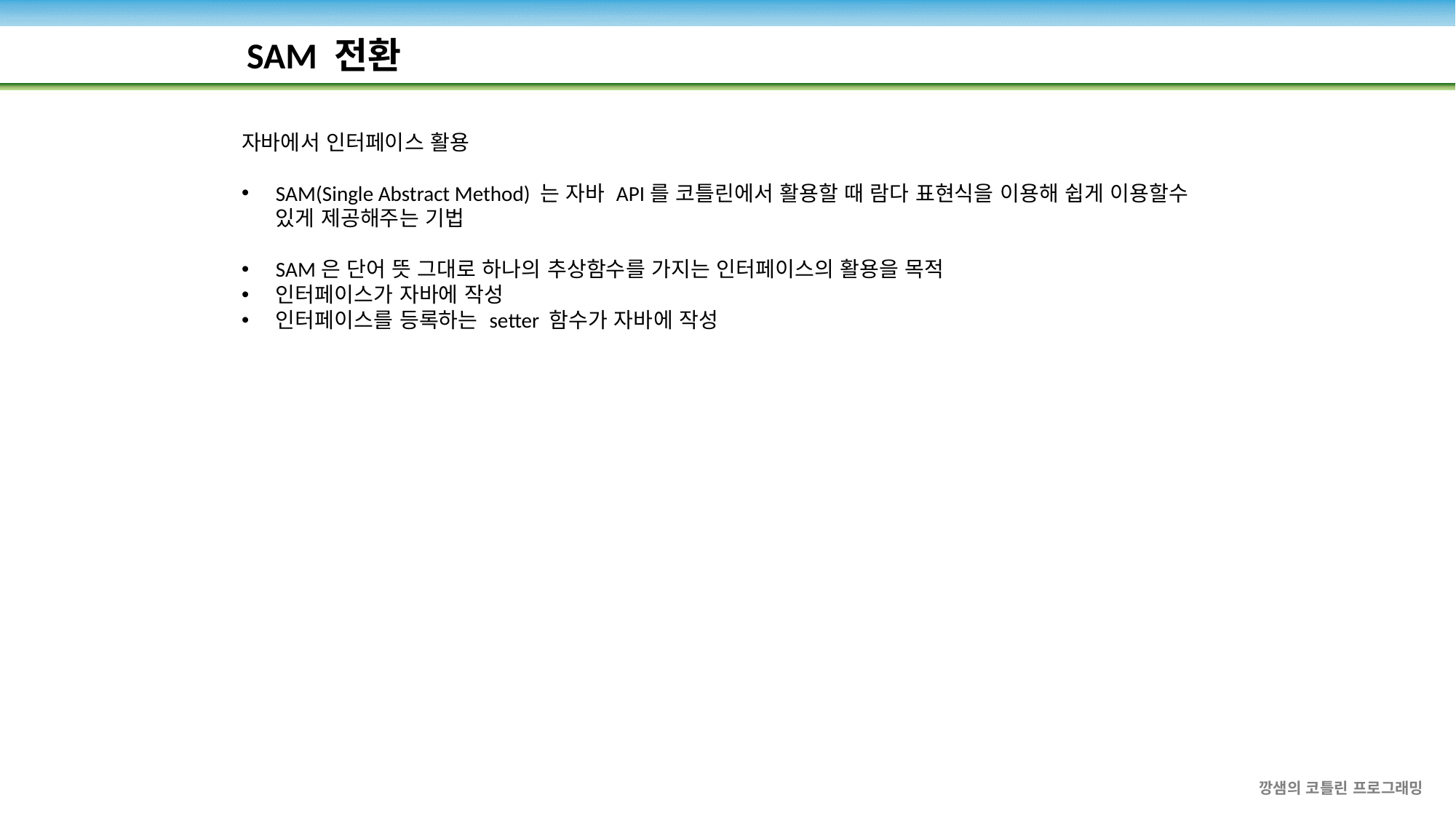

SAM 전환
자바에서 인터페이스 활용

SAM(Single Abstract Method) 는 자바 API를 코틀린에서 활용할 때 람다 표현식을 이용해 쉽게 이용할수 있게 제공해주는 기법

SAM은 단어 뜻 그대로 하나의 추상함수를 가지는 인터페이스의 활용을 목적
인터페이스가 자바에 작성
인터페이스를 등록하는 setter 함수가 자바에 작성